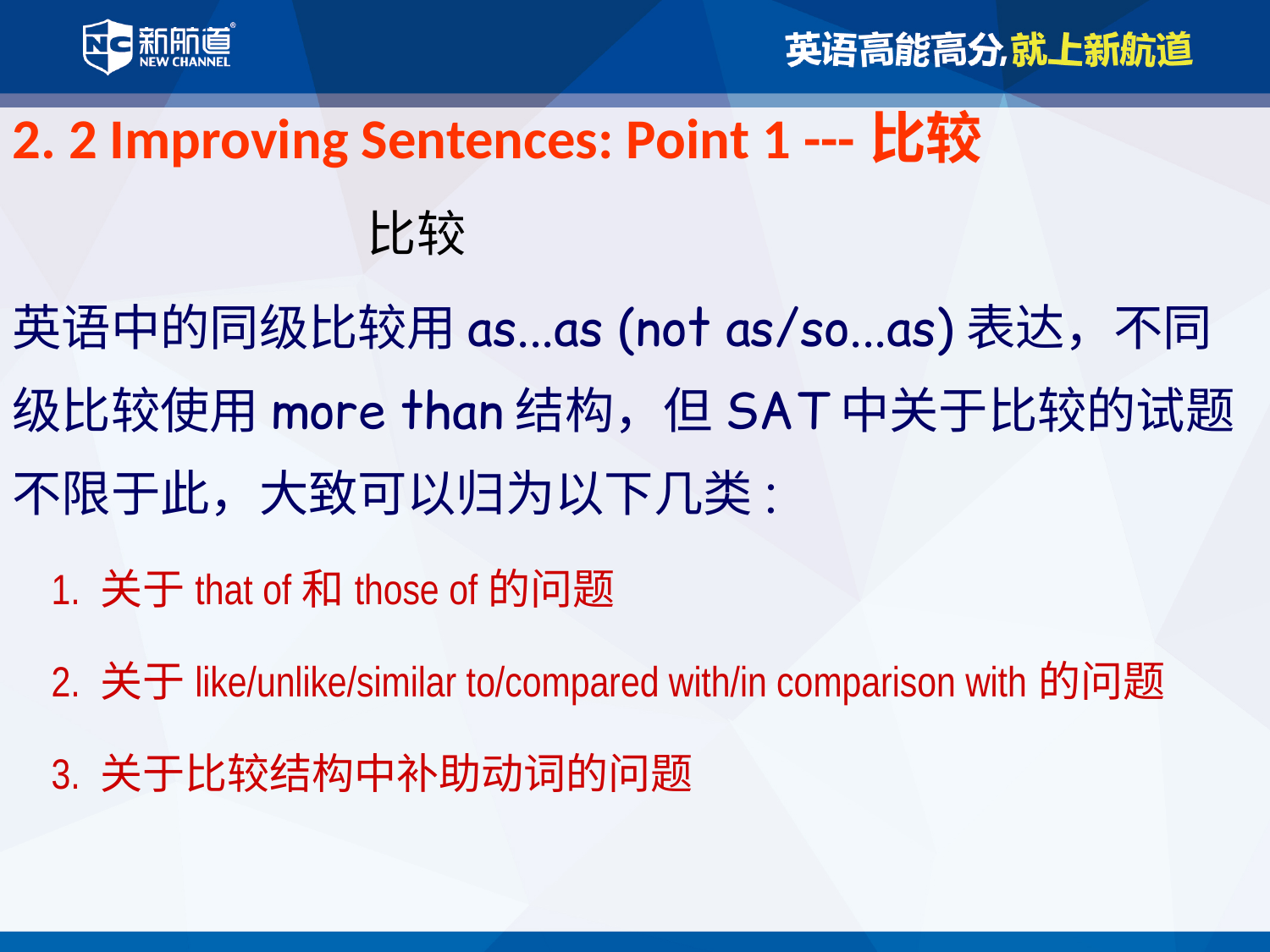

2. 2 Improving Sentences: Point 1 ---比较

比较
英语中的同级比较用as...as (not as/so...as)表达，不同级比较使用more than结构，但SAT中关于比较的试题不限于此，大致可以归为以下几类:
    1. 关于that of和those of的问题
    2. 关于like/unlike/similar to/compared with/in comparison with的问题
    3. 关于比较结构中补助动词的问题